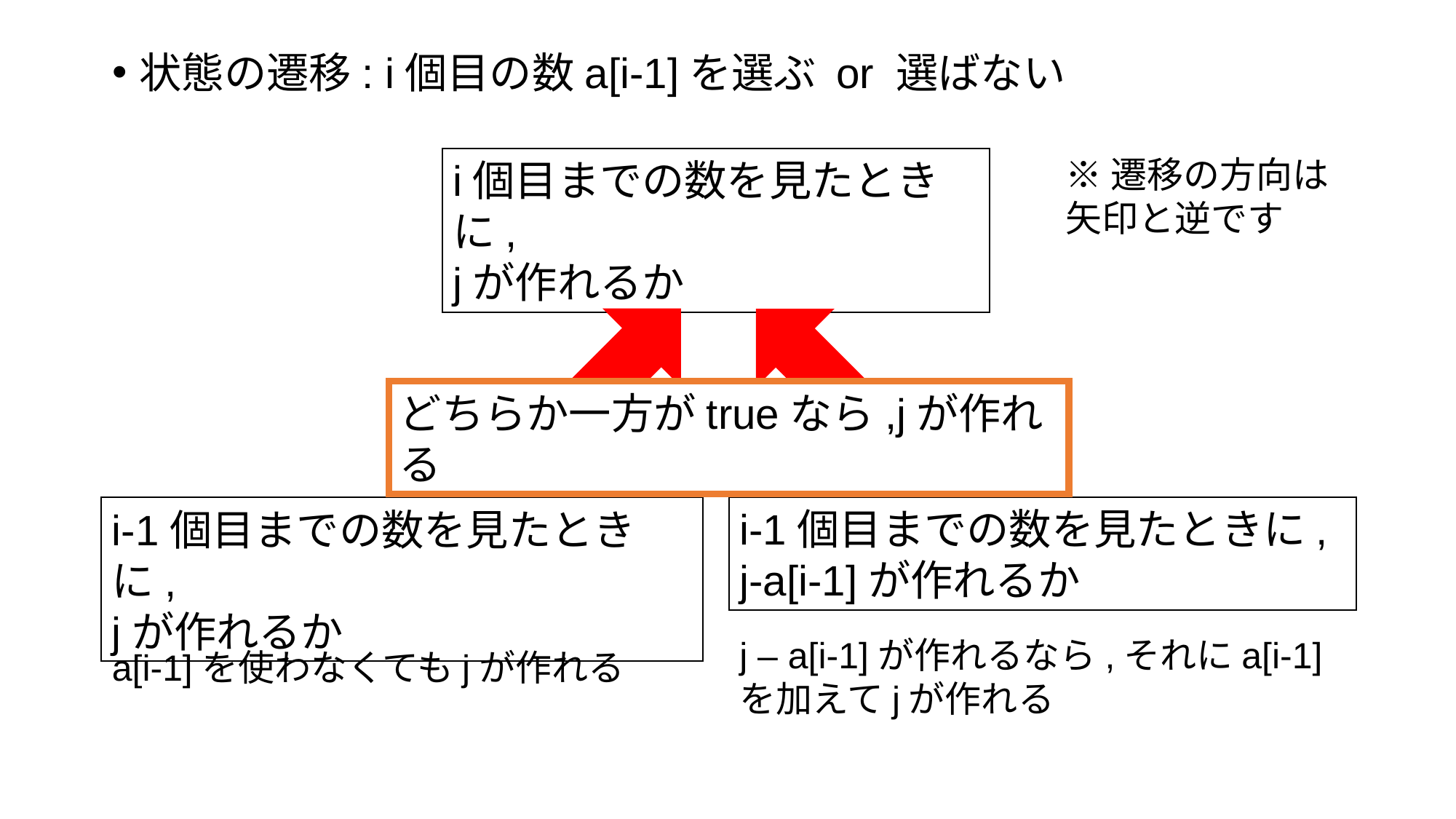

状態の遷移: i個目の数a[i-1]を選ぶ or 選ばない
※遷移の方向は矢印と逆です
i個目までの数を見たときに,
jが作れるか

どちらか一方がtrueなら,jが作れる
i-1個目までの数を見たときに,
j-a[i-1]が作れるか
i-1個目までの数を見たときに,
jが作れるか
j – a[i-1]が作れるなら,それにa[i-1]を加えてjが作れる
a[i-1]を使わなくてもjが作れる